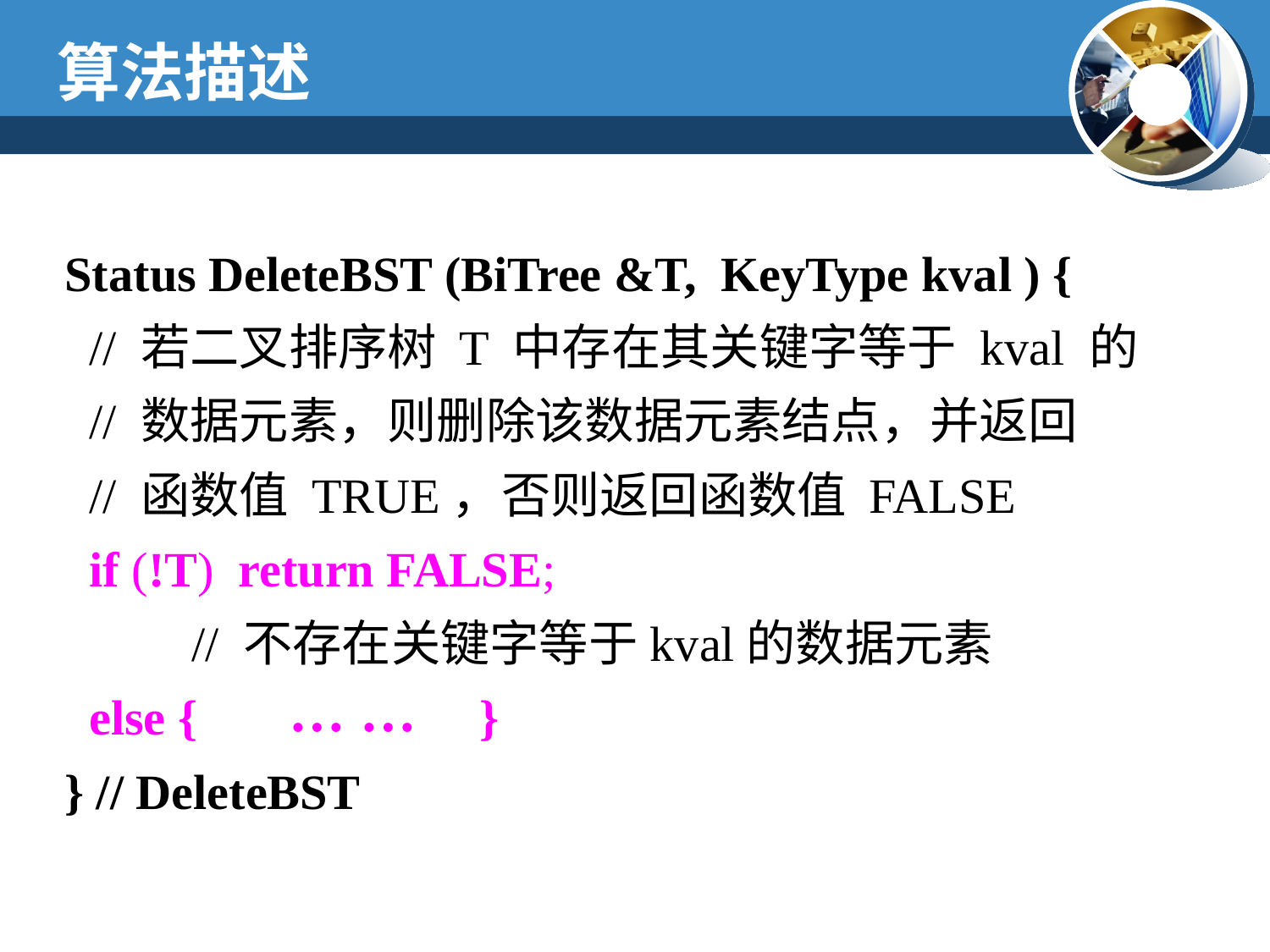

算法描述
Status DeleteBST (BiTree &T,  KeyType kval ) {
  // 若二叉排序树 T 中存在其关键字等于 kval 的
  // 数据元素，则删除该数据元素结点，并返回
  // 函数值 TRUE，否则返回函数值 FALSE
  if (!T)  return FALSE;
      	// 不存在关键字等于kval的数据元素
  else {                       }
} // DeleteBST
    … …